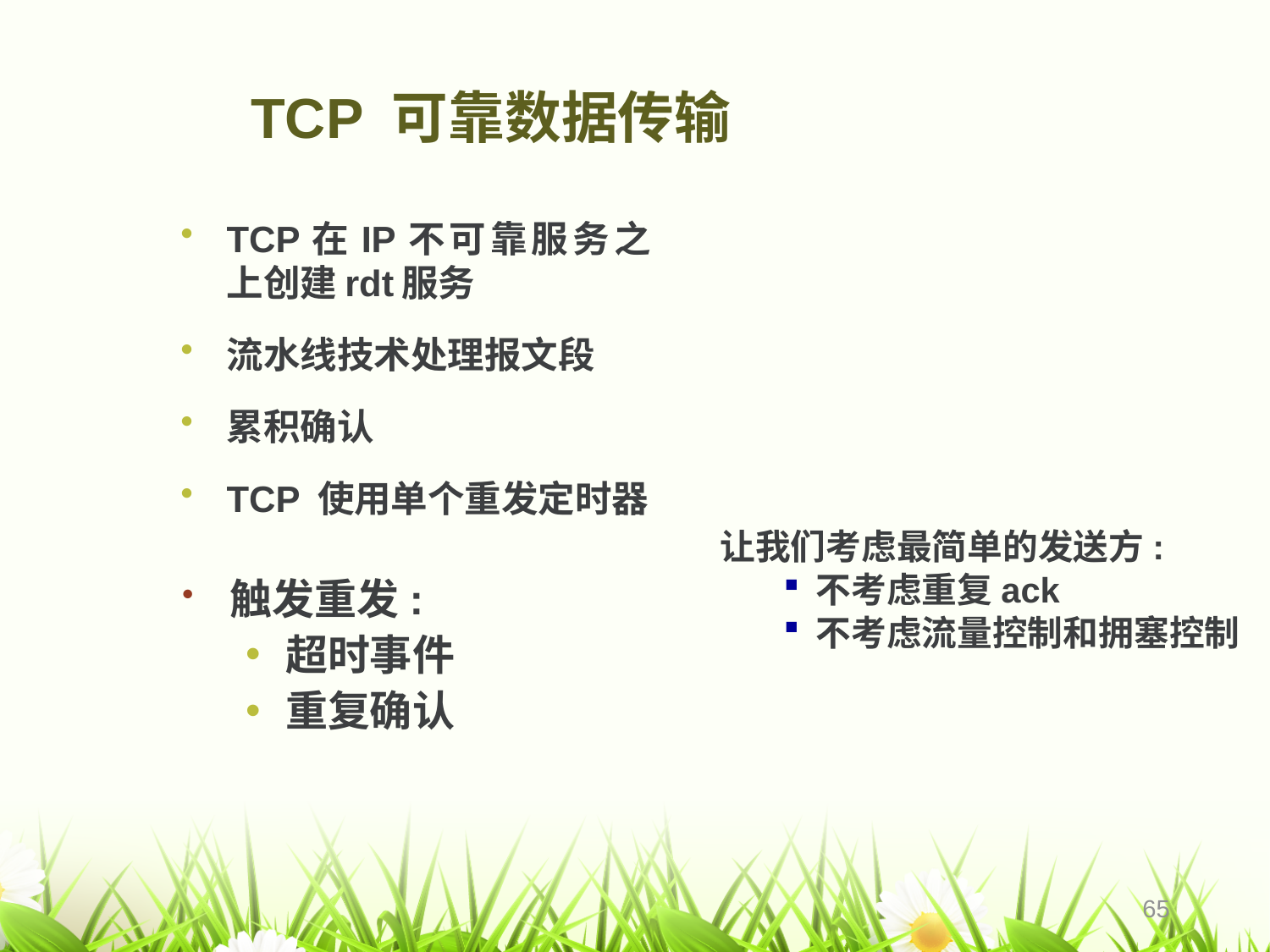

# TCP 可靠数据传输
TCP在IP不可靠服务之上创建rdt服务
流水线技术处理报文段
累积确认
TCP 使用单个重发定时器

让我们考虑最简单的发送方:
不考虑重复ack
不考虑流量控制和拥塞控制
触发重发:
超时事件
重复确认
65